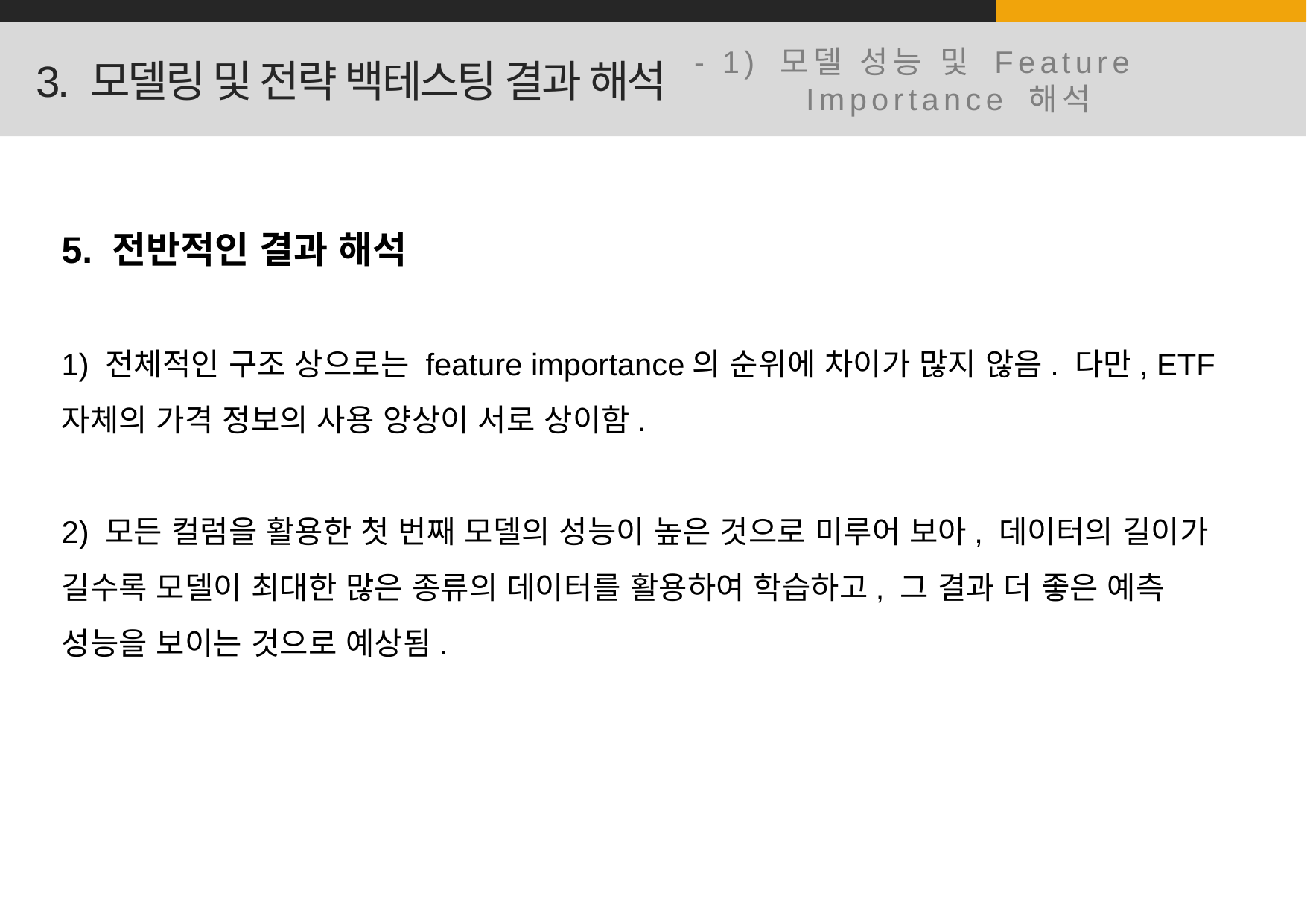

- 1) 모델 성능 및 Feature 	Importance 해석
3. 모델링 및 전략 백테스팅 결과 해석
5. 전반적인 결과 해석

1) 전체적인 구조 상으로는 feature importance의 순위에 차이가 많지 않음. 다만, ETF 자체의 가격 정보의 사용 양상이 서로 상이함.

2) 모든 컬럼을 활용한 첫 번째 모델의 성능이 높은 것으로 미루어 보아, 데이터의 길이가 길수록 모델이 최대한 많은 종류의 데이터를 활용하여 학습하고, 그 결과 더 좋은 예측 성능을 보이는 것으로 예상됨.